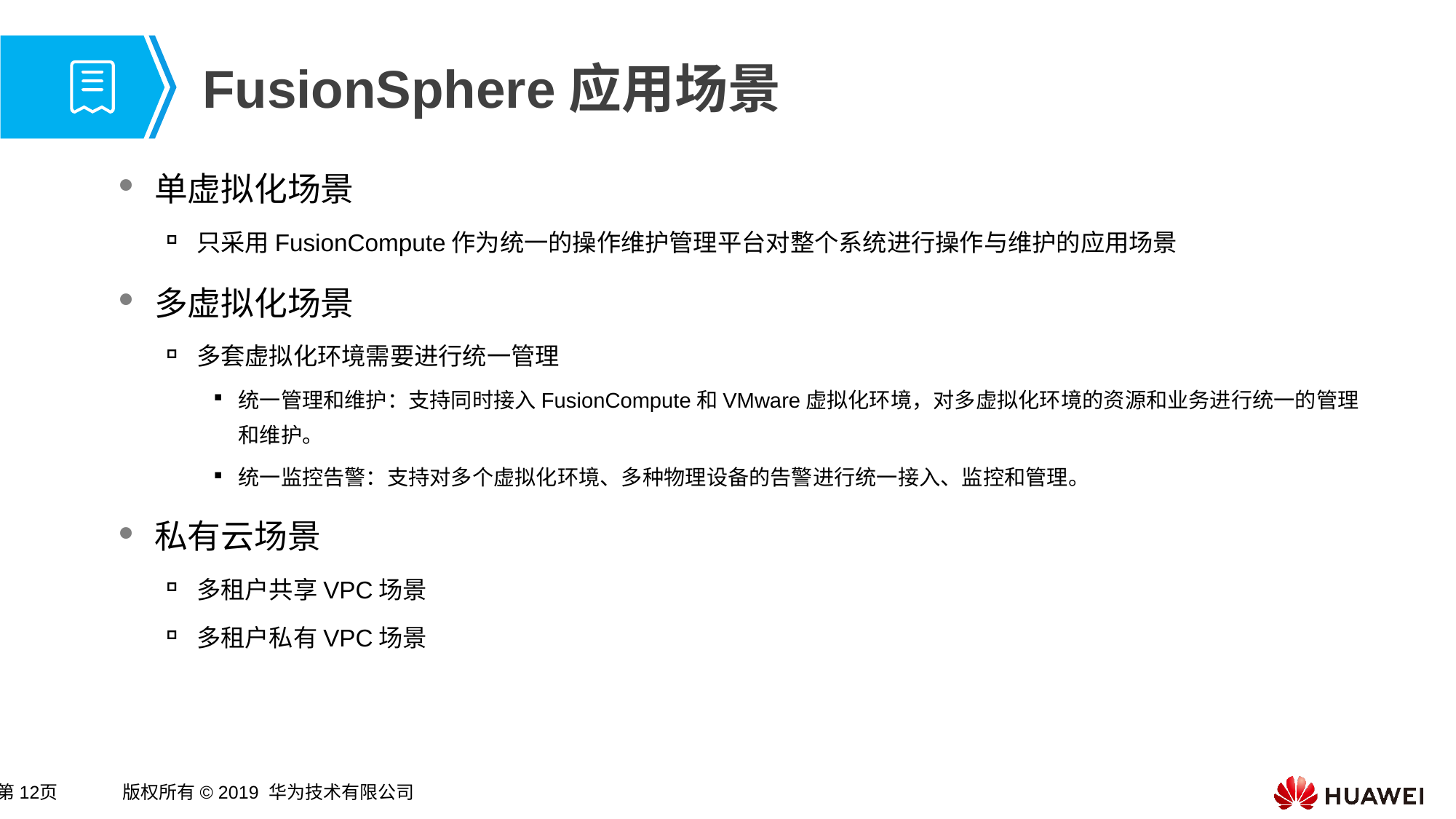

# FusionSphere应用场景
单虚拟化场景
只采用FusionCompute作为统一的操作维护管理平台对整个系统进行操作与维护的应用场景
多虚拟化场景
多套虚拟化环境需要进行统一管理
统一管理和维护：支持同时接入FusionCompute和VMware虚拟化环境，对多虚拟化环境的资源和业务进行统一的管理和维护。
统一监控告警：支持对多个虚拟化环境、多种物理设备的告警进行统一接入、监控和管理。
私有云场景
多租户共享VPC场景
多租户私有VPC场景